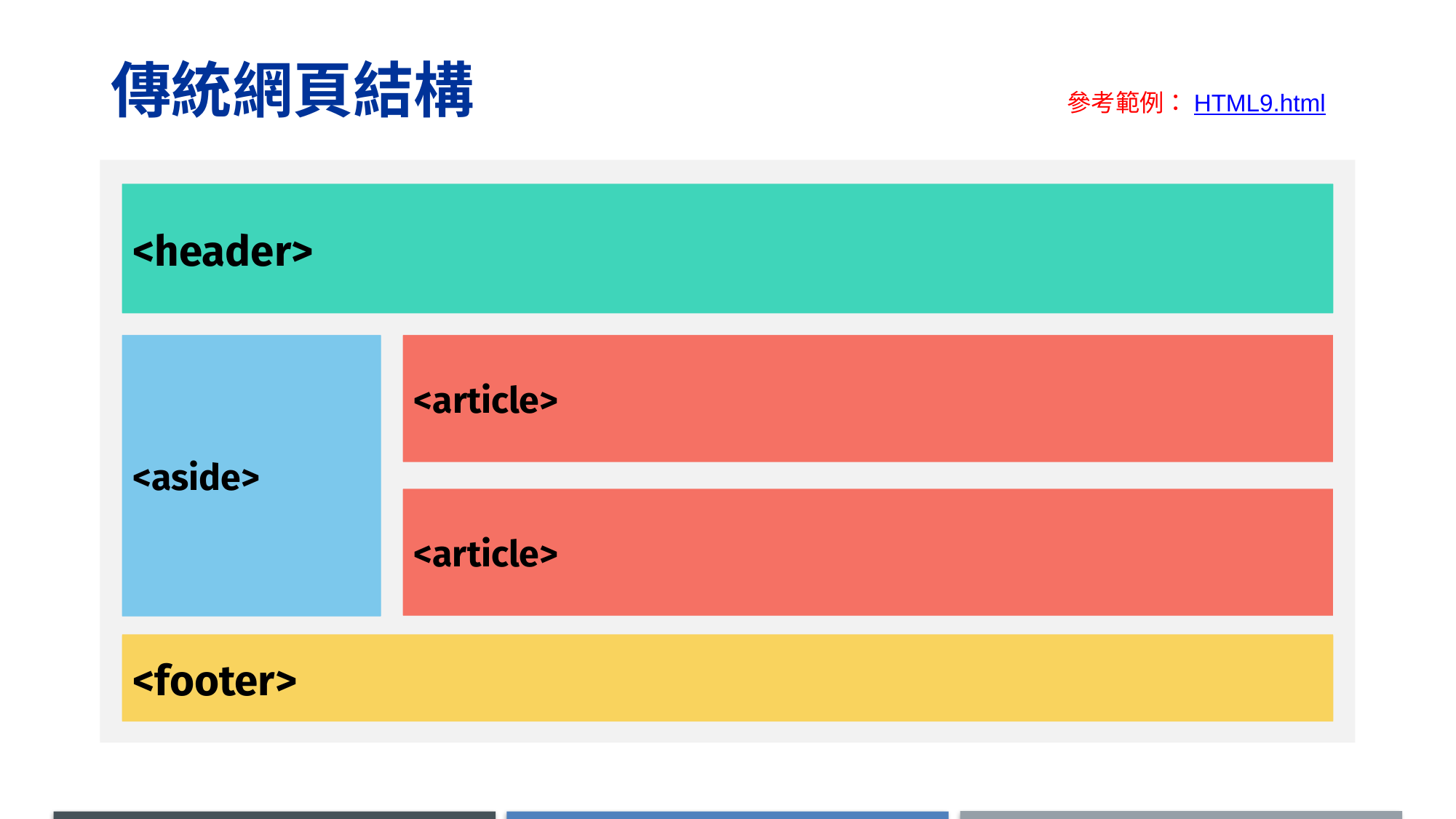

# 傳統網頁結構
參考範例：HTML9.html

<div id = "header">
<header>
<div id = "aside">

<div id = "article">
<aside>
<article>
<div id = "article">

<article>

<div id = "footer">
<footer>